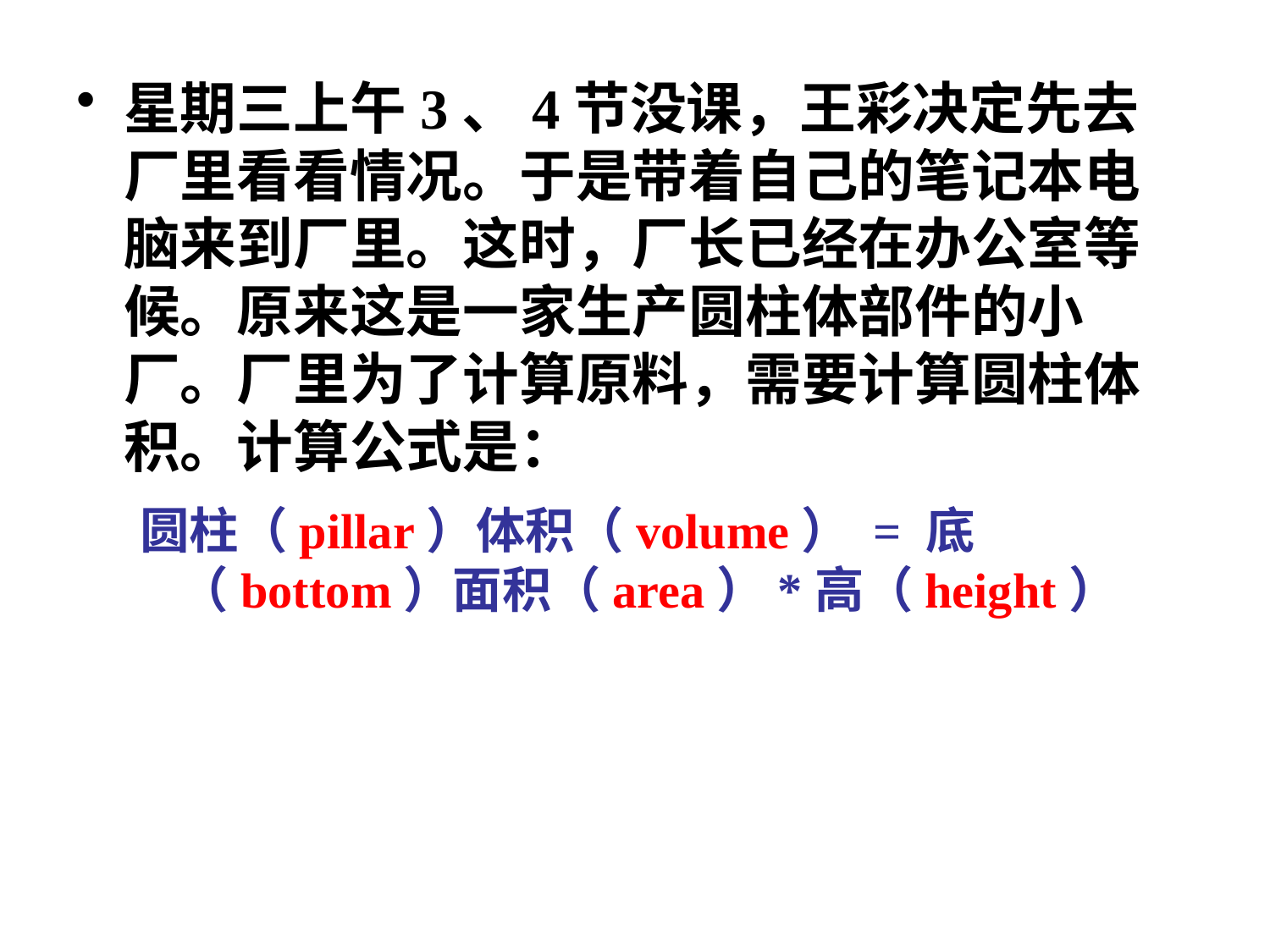

星期三上午3、4节没课，王彩决定先去厂里看看情况。于是带着自己的笔记本电脑来到厂里。这时，厂长已经在办公室等候。原来这是一家生产圆柱体部件的小厂。厂里为了计算原料，需要计算圆柱体积。计算公式是：
圆柱（pillar）体积（volume） = 底（bottom）面积（area）*高（height）